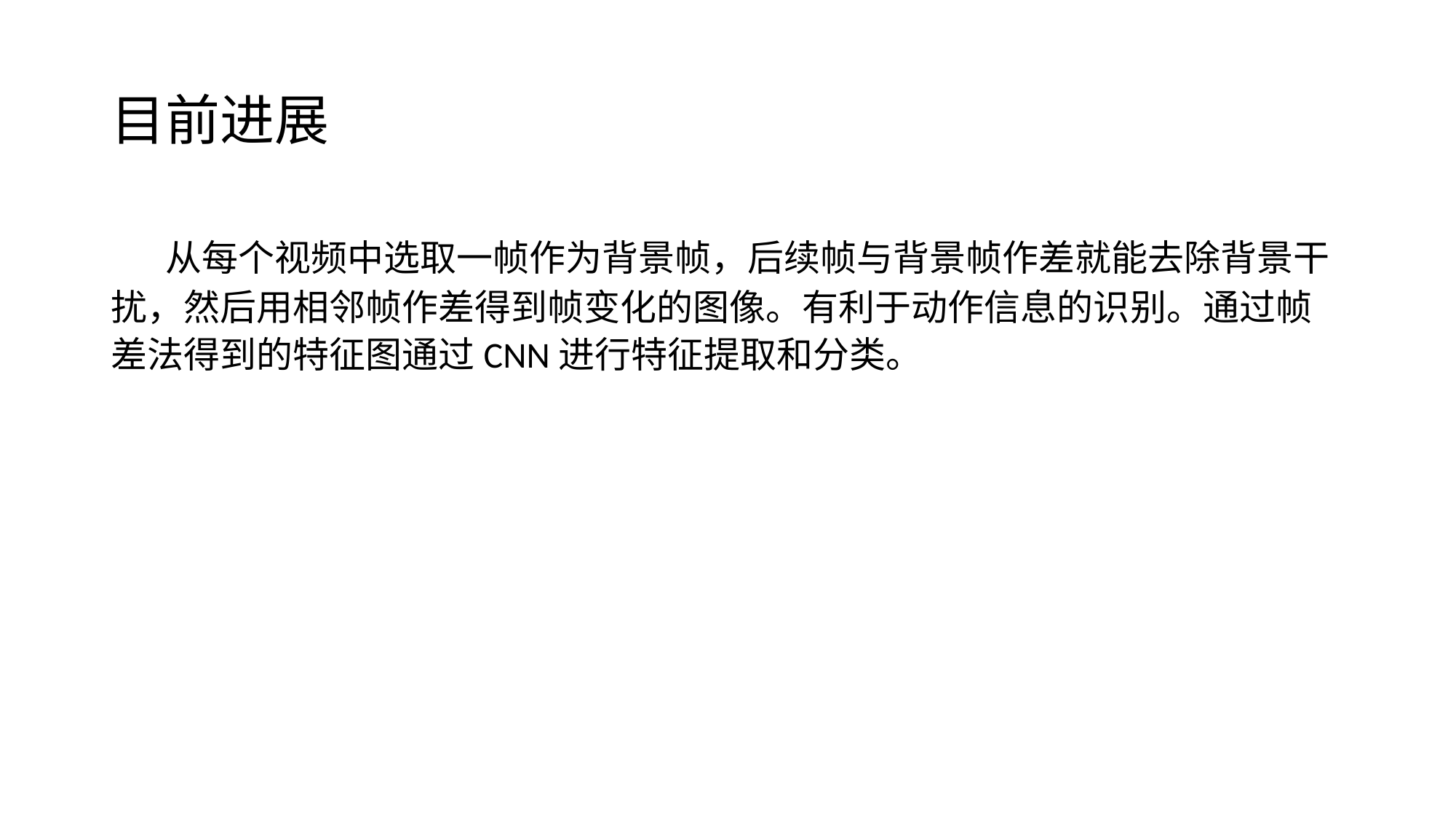

# 目前进展
     从每个视频中选取一帧作为背景帧，后续帧与背景帧作差就能去除背景干扰，然后用相邻帧作差得到帧变化的图像。有利于动作信息的识别。通过帧差法得到的特征图通过CNN进行特征提取和分类。